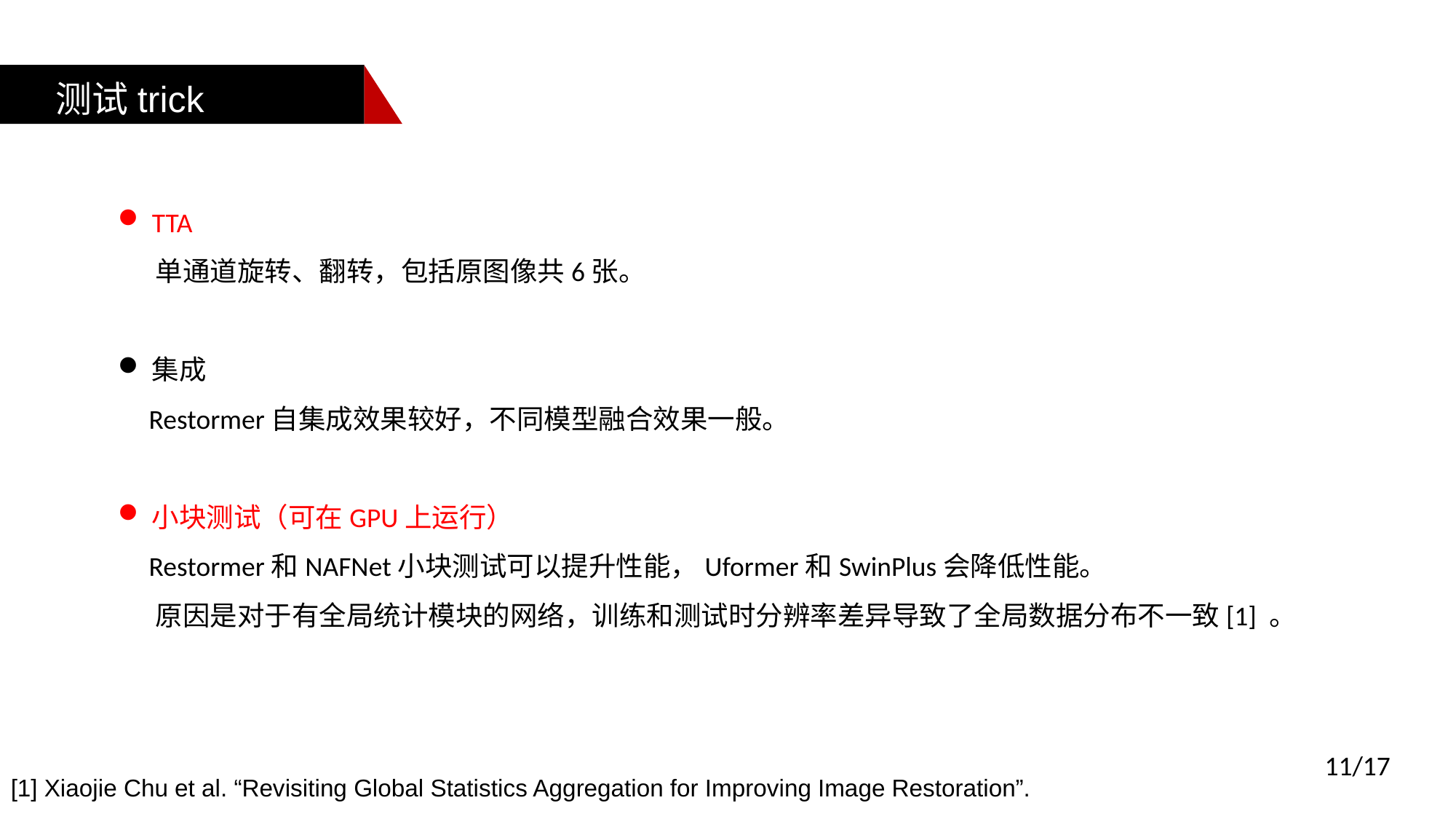

测试trick
TTA
     单通道旋转、翻转，包括原图像共6张。

集成
     Restormer自集成效果较好，不同模型融合效果一般。

小块测试（可在GPU上运行）
     Restormer和NAFNet小块测试可以提升性能，Uformer和SwinPlus会降低性能。
     原因是对于有全局统计模块的网络，训练和测试时分辨率差异导致了全局数据分布不一致[1] 。

11/17
[1] Xiaojie Chu et al. “Revisiting Global Statistics Aggregation for Improving Image Restoration”.